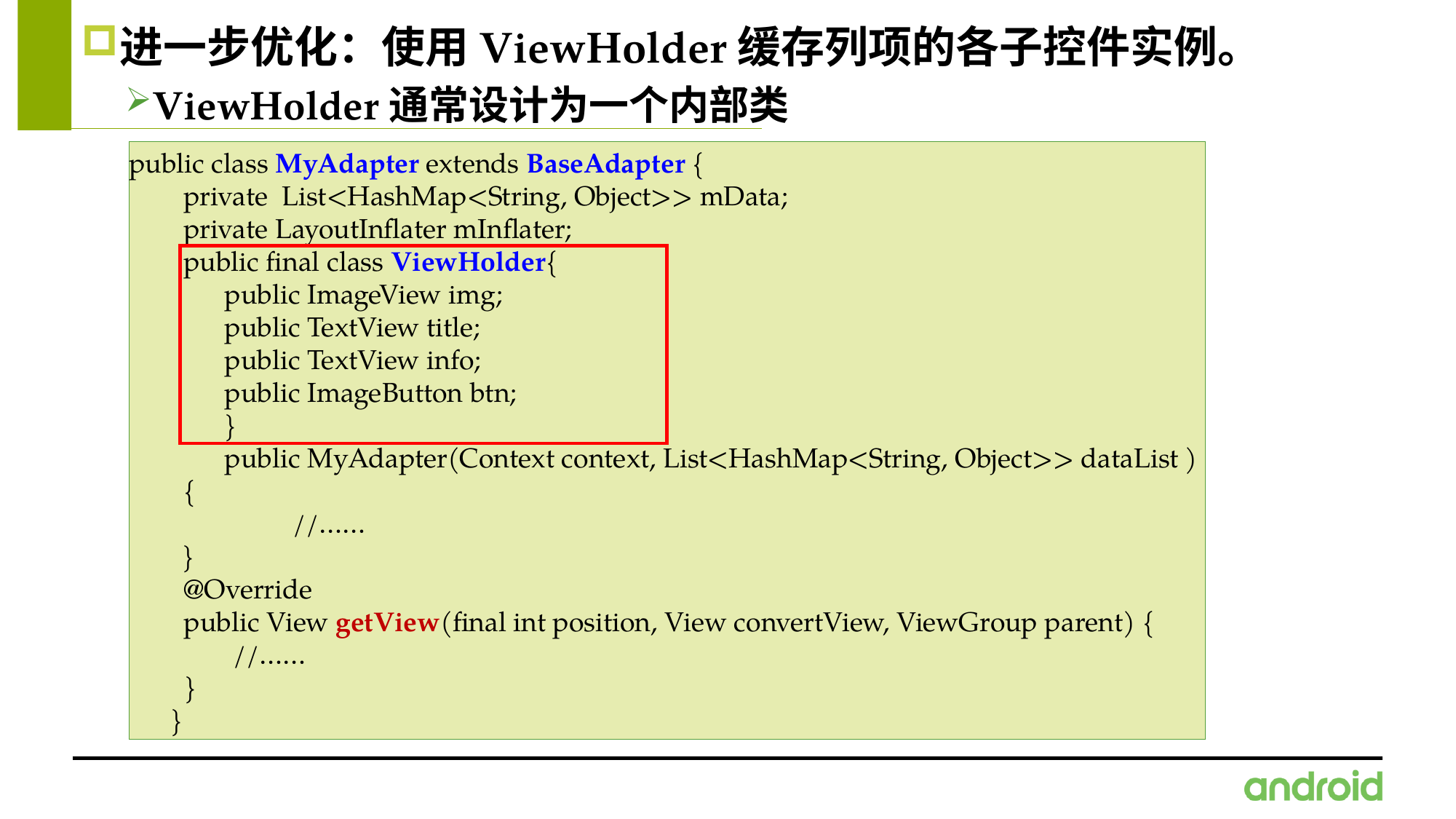

进一步优化：使用ViewHolder缓存列项的各子控件实例。
ViewHolder通常设计为一个内部类
public class MyAdapter extends BaseAdapter {
private  List<HashMap<String, Object>> mData;
private LayoutInflater mInflater;
public final class ViewHolder{
public ImageView img;
public TextView title;
public TextView info;
public ImageButton btn;
}
public MyAdapter(Context context, List<HashMap<String, Object>> dataList ){
	//……
}
  @Override
  public View getView(final int position, View convertView, ViewGroup parent) {
   //……
  }
}